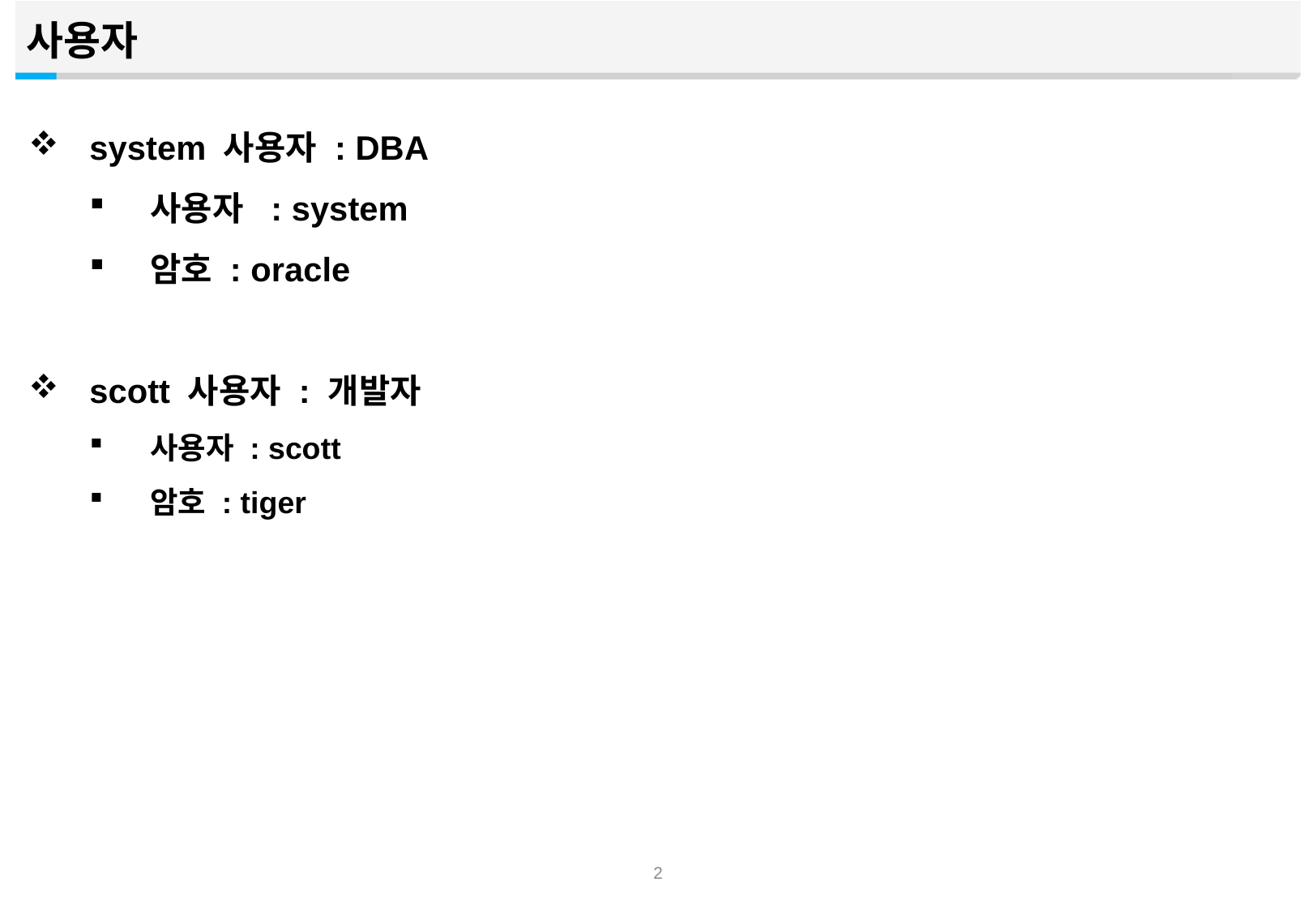

사용자
system 사용자 : DBA
사용자  : system
암호 : oracle

scott 사용자 : 개발자
사용자 : scott
암호 : tiger
2